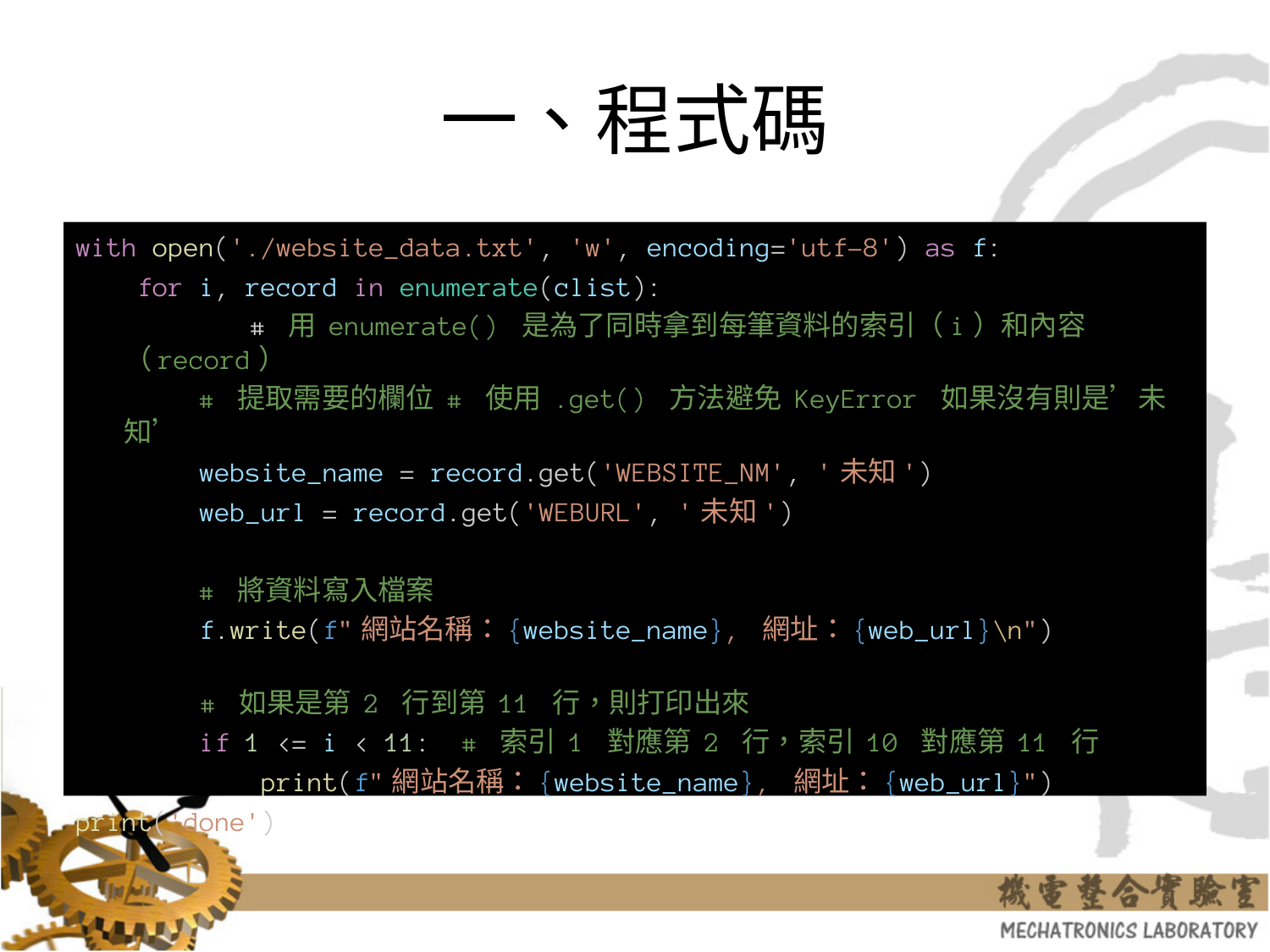

# 一、程式碼
with open('./website_data.txt', 'w', encoding='utf-8') as f:
    for i, record in enumerate(clist):
		# 用 enumerate() 是為了同時拿到每筆資料的索引（i）和內容（record）
        # 提取需要的欄位 # 使用 .get() 方法避免 KeyError 如果沒有則是’未知’
        website_name = record.get('WEBSITE_NM', '未知')
        web_url = record.get('WEBURL', '未知')

        # 將資料寫入檔案
        f.write(f"網站名稱：{website_name}, 網址：{web_url}\n")
     # 如果是第 2 行到第 11 行，則打印出來
        if 1 <= i < 11:  # 索引 1 對應第 2 行，索引 10 對應第 11 行
            print(f"網站名稱：{website_name}, 網址：{web_url}")
print('done')